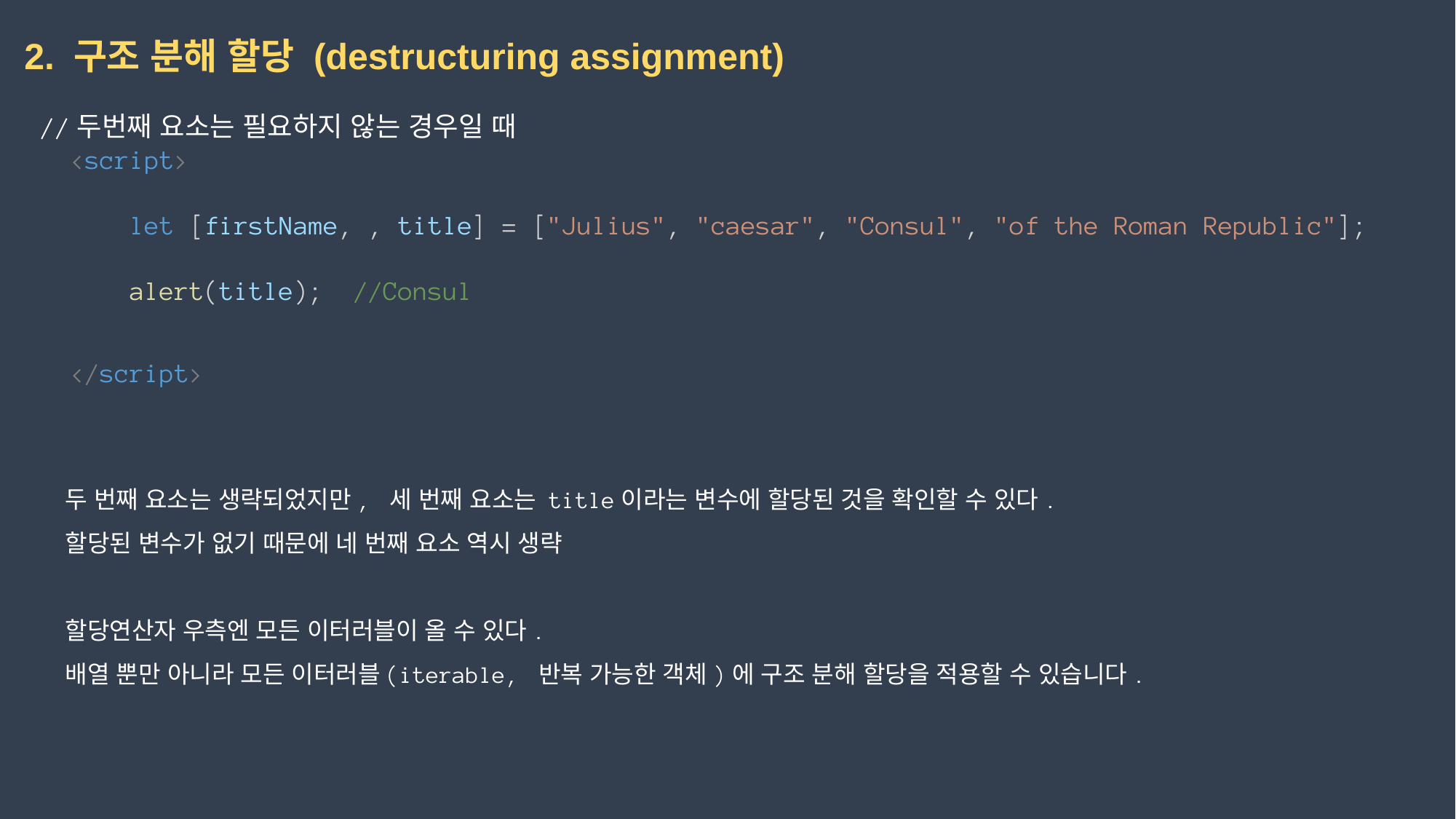

2. 구조 분해 할당 (destructuring assignment)
  //두번째 요소는 필요하지 않는 경우일 때
    <script>
        let [firstName, , title] = ["Julius", "caesar", "Consul", "of the Roman Republic"];
        alert(title);  //Consul

    </script>

두 번째 요소는 생략되었지만, 세 번째 요소는 title이라는 변수에 할당된 것을 확인할 수 있다.
할당된 변수가 없기 때문에 네 번째 요소 역시 생략
할당연산자 우측엔 모든 이터러블이 올 수 있다.
배열 뿐만 아니라 모든 이터러블(iterable, 반복 가능한 객체)에 구조 분해 할당을 적용할 수 있습니다.
2023-03-13
권민지